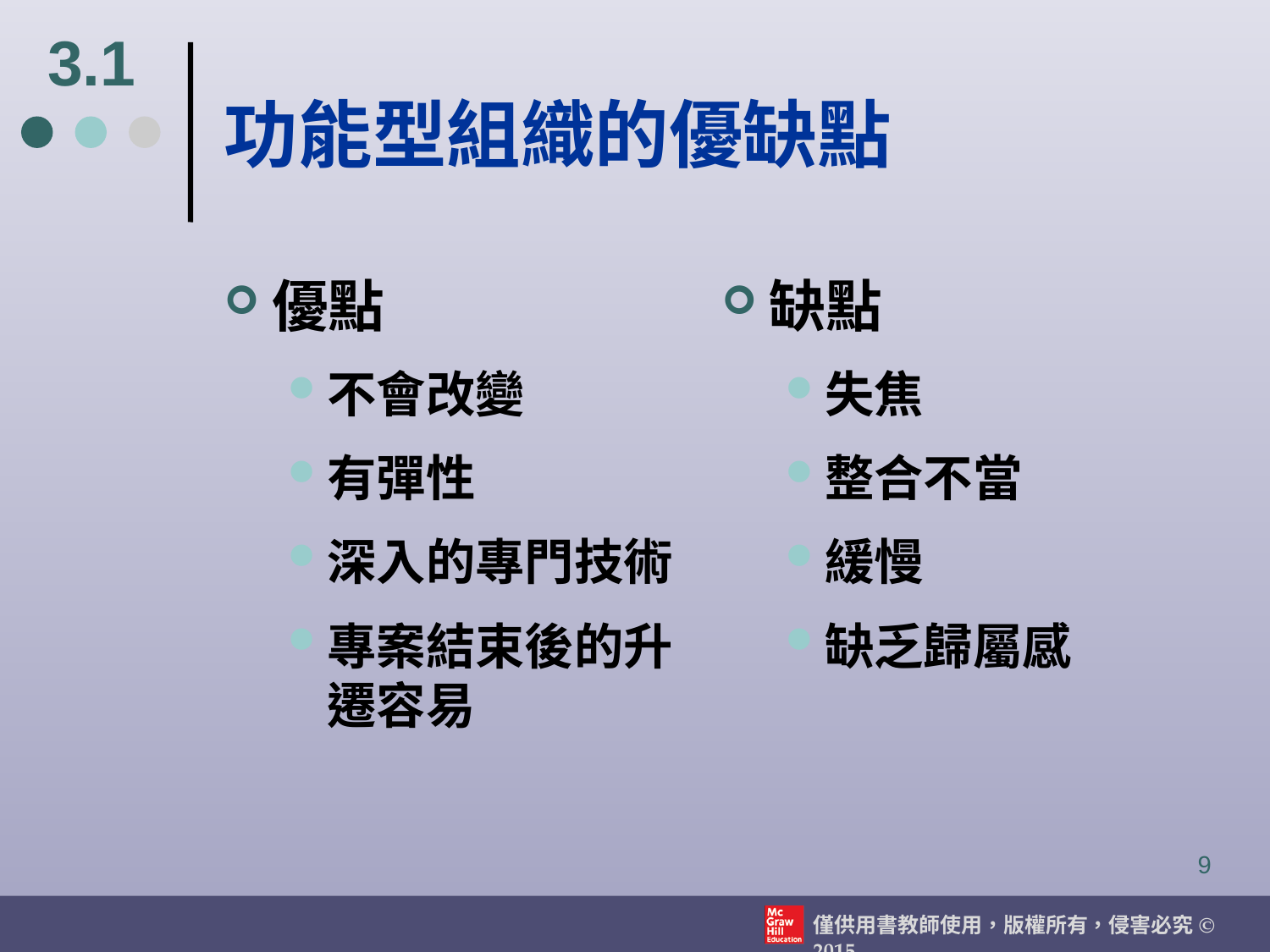

3.1
# 功能型組織的優缺點
優點
不會改變
有彈性
深入的專門技術
專案結束後的升遷容易
缺點
失焦
整合不當
緩慢
缺乏歸屬感
9